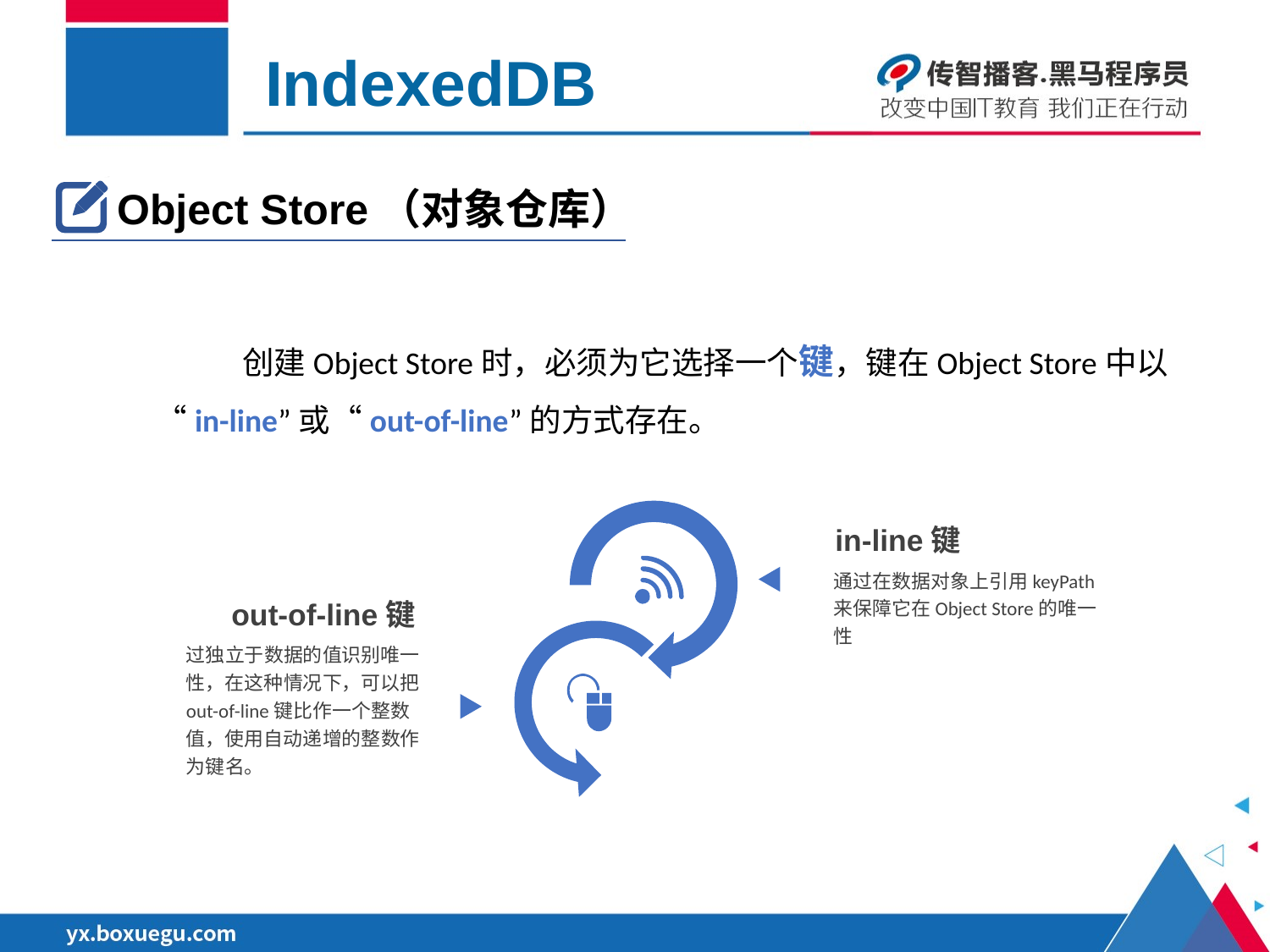

IndexedDB
Object Store（对象仓库）

           创建Object Store时，必须为它选择一个键，键在Object Store中以“in-line”或“out-of-line”的方式存在。

in-line键

通过在数据对象上引用keyPath来保障它在Object Store的唯一性

out-of-line键

过独立于数据的值识别唯一性，在这种情况下，可以把out-of-line键比作一个整数值，使用自动递增的整数作为键名。